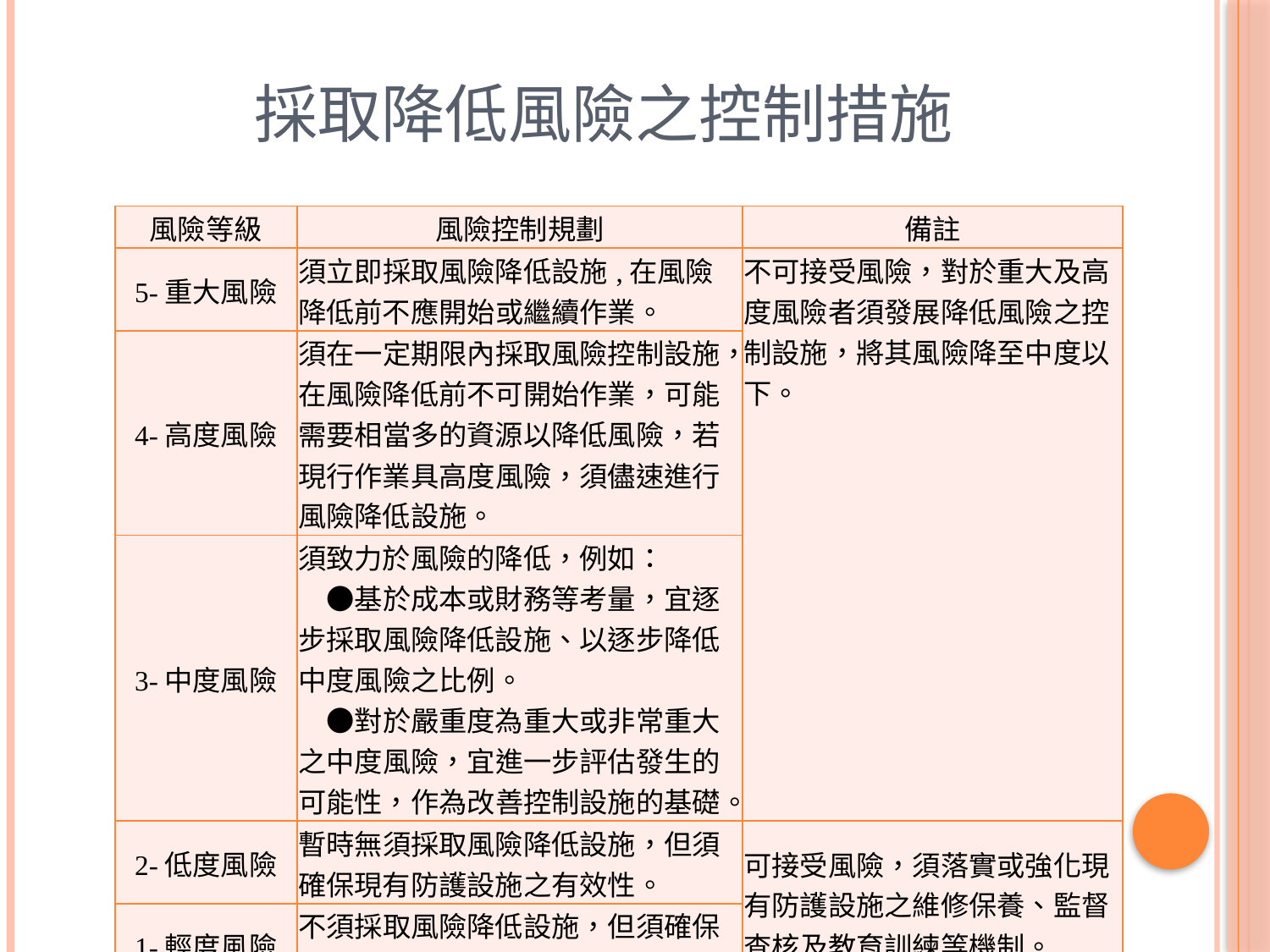

# 採取降低風險之控制措施
| 風險等級 | 風險控制規劃 | 備註 |
| --- | --- | --- |
| 5-重大風險 | 須立即採取風險降低設施,在風險降低前不應開始或繼續作業。 | 不可接受風險，對於重大及高度風險者須發展降低風險之控制設施，將其風險降至中度以下。 |
| 4-高度風險 | 須在一定期限內採取風險控制設施，在風險降低前不可開始作業，可能需要相當多的資源以降低風險，若現行作業具高度風險，須儘速進行風險降低設施。 |  |
| 3-中度風險 | 須致力於風險的降低，例如：　　　●基於成本或財務等考量，宜逐步採取風險降低設施、以逐步降低中度風險之比例。　　　　　　　　●對於嚴重度為重大或非常重大之中度風險，宜進一步評估發生的可能性，作為改善控制設施的基礎。 |  |
| 2-低度風險 | 暫時無須採取風險降低設施，但須確保現有防護設施之有效性。 | 可接受風險，須落實或強化現有防護設施之維修保養、監督查核及教育訓練等機制。 |
| 1-輕度風險 | 不須採取風險降低設施，但須確保現有防護設施之有效性。 |  |